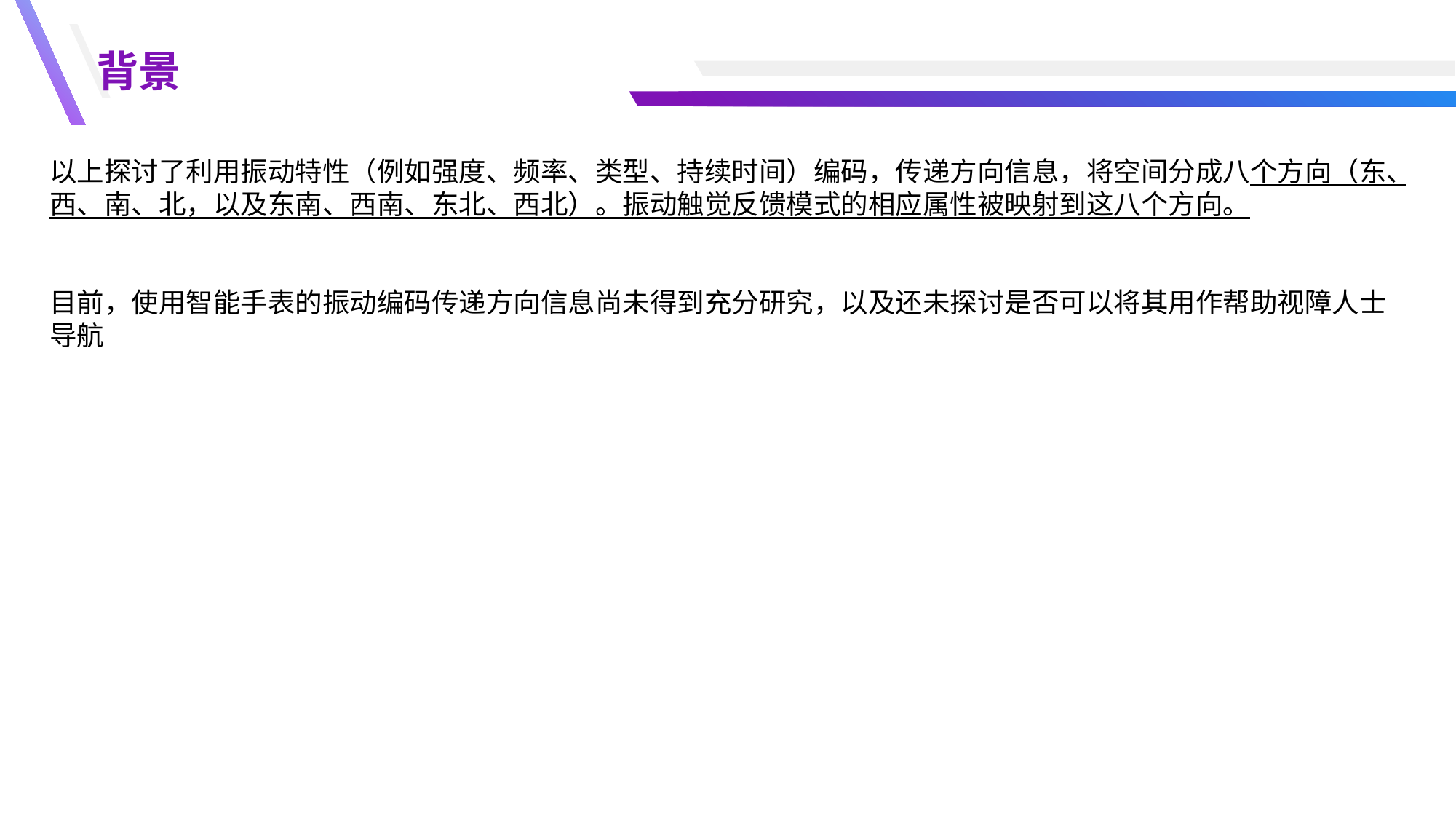

背景

以上探讨了利用振动特性（例如强度、频率、类型、持续时间）编码，传递方向信息，将空间分成八个方向（东、西、南、北，以及东南、西南、东北、西北）。振动触觉反馈模式的相应属性被映射到这八个方向。

目前，使用智能手表的振动编码传递方向信息尚未得到充分研究，以及还未探讨是否可以将其用作帮助视障人士导航